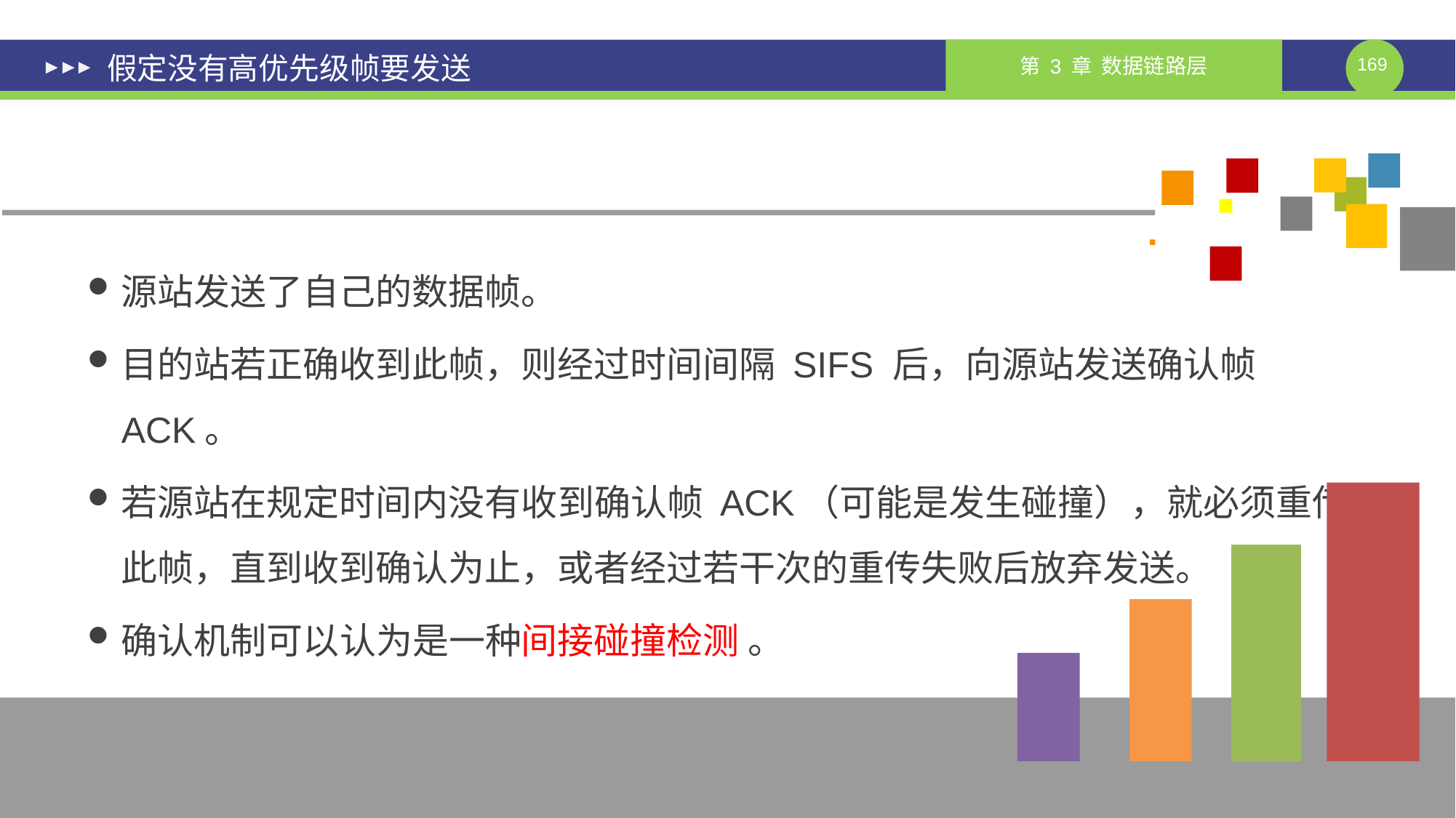

# 假定没有高优先级帧要发送

源站发送了自己的数据帧。
目的站若正确收到此帧，则经过时间间隔 SIFS 后，向源站发送确认帧 ACK。
若源站在规定时间内没有收到确认帧 ACK（可能是发生碰撞），就必须重传此帧，直到收到确认为止，或者经过若干次的重传失败后放弃发送。
确认机制可以认为是一种间接碰撞检测 。

课件制作人：谢钧 谢希仁